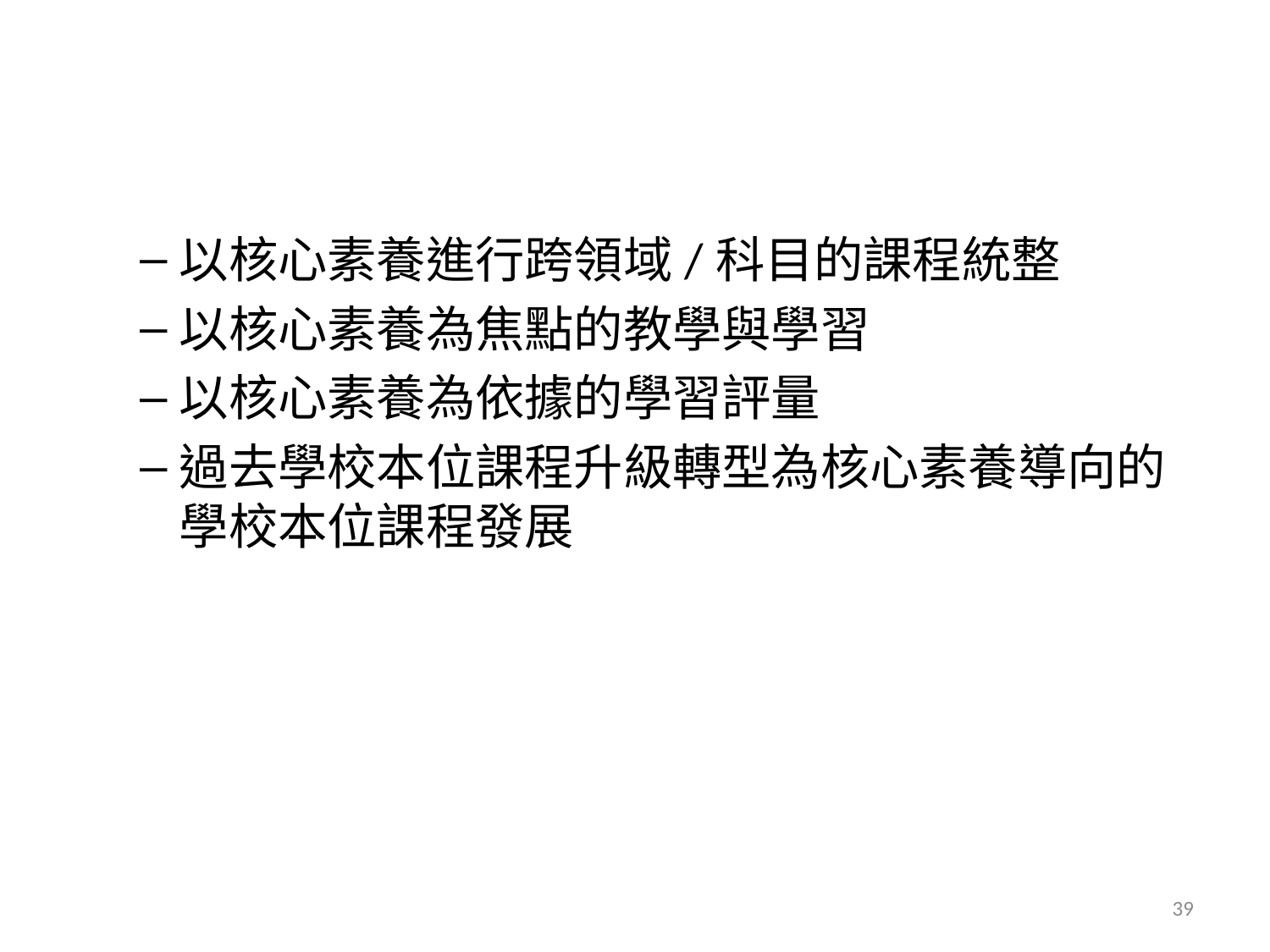

#
以核心素養進行跨領域/科目的課程統整
以核心素養為焦點的教學與學習
以核心素養為依據的學習評量
過去學校本位課程升級轉型為核心素養導向的學校本位課程發展

39